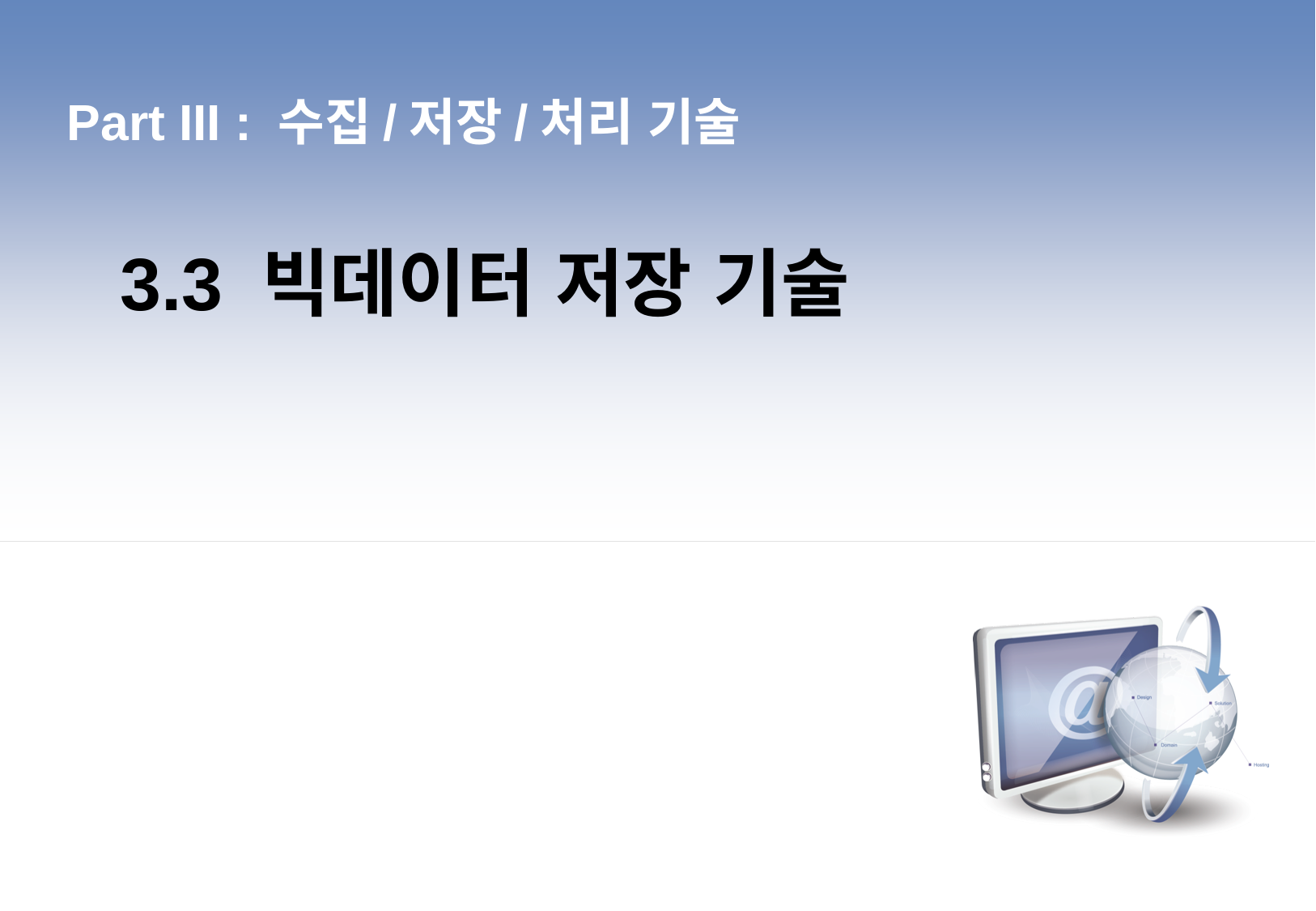

Part III : 수집/저장/처리 기술
3.3 빅데이터 저장 기술